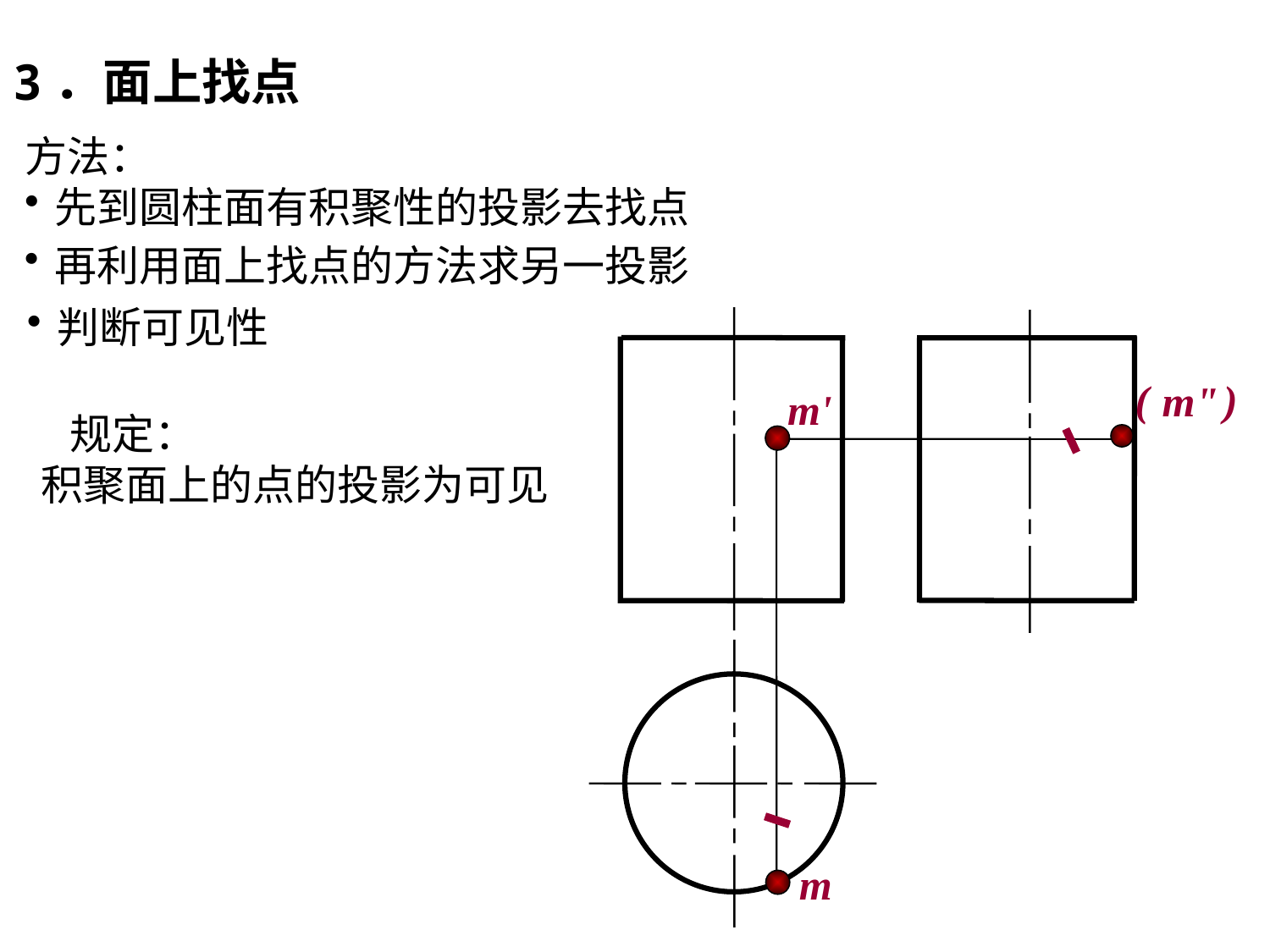

3．面上找点
方法：
先到圆柱面有积聚性的投影去找点
再利用面上找点的方法求另一投影
判断可见性

(       )
m"
m'
  规定：
积聚面上的点的投影为可见

m